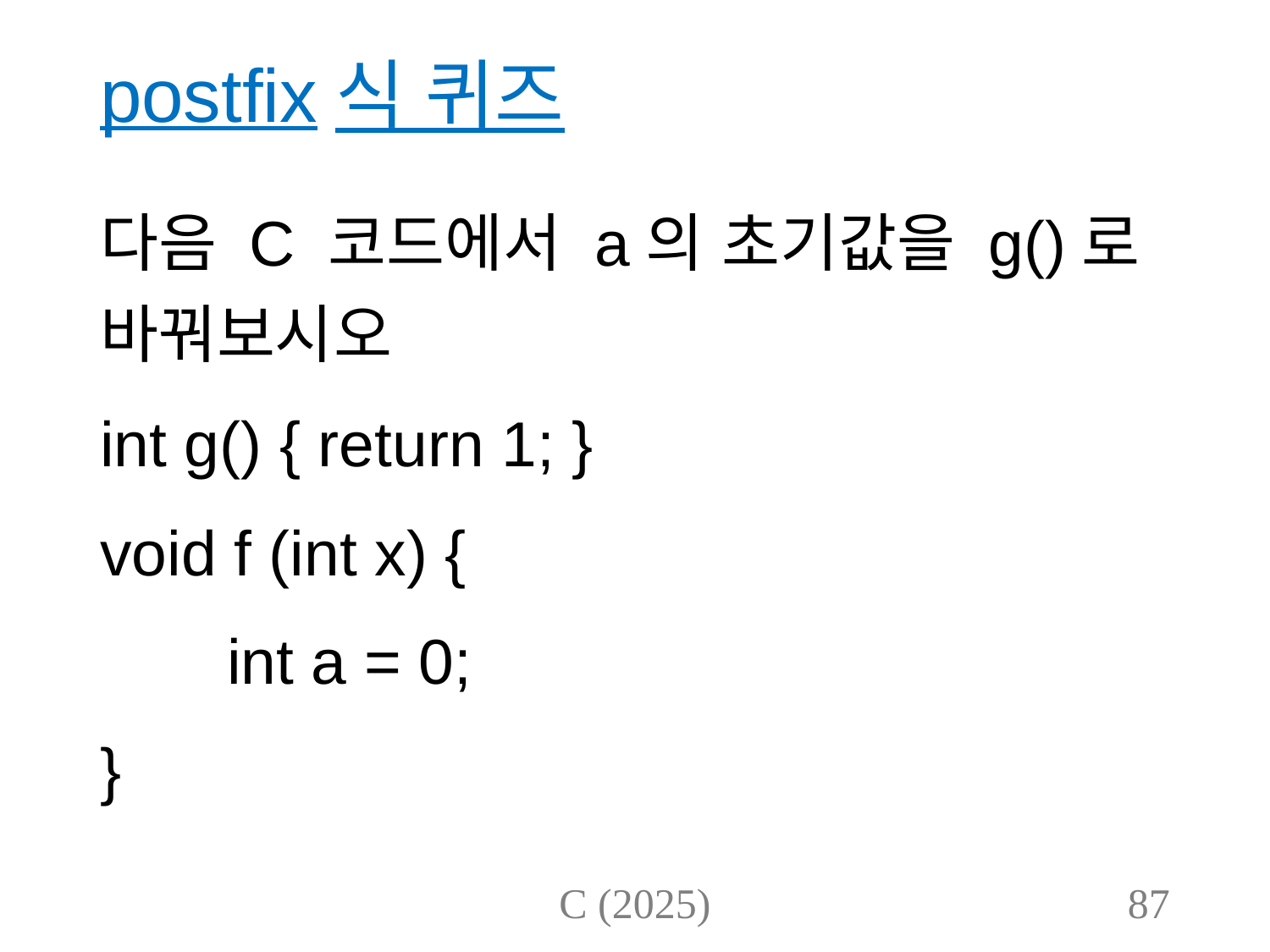

# postfix식 퀴즈
다음 C 코드에서 a의 초기값을 g()로 바꿔보시오
int g() { return 1; }
void f (int x) {
	int a = 0;
}

C (2025)
87